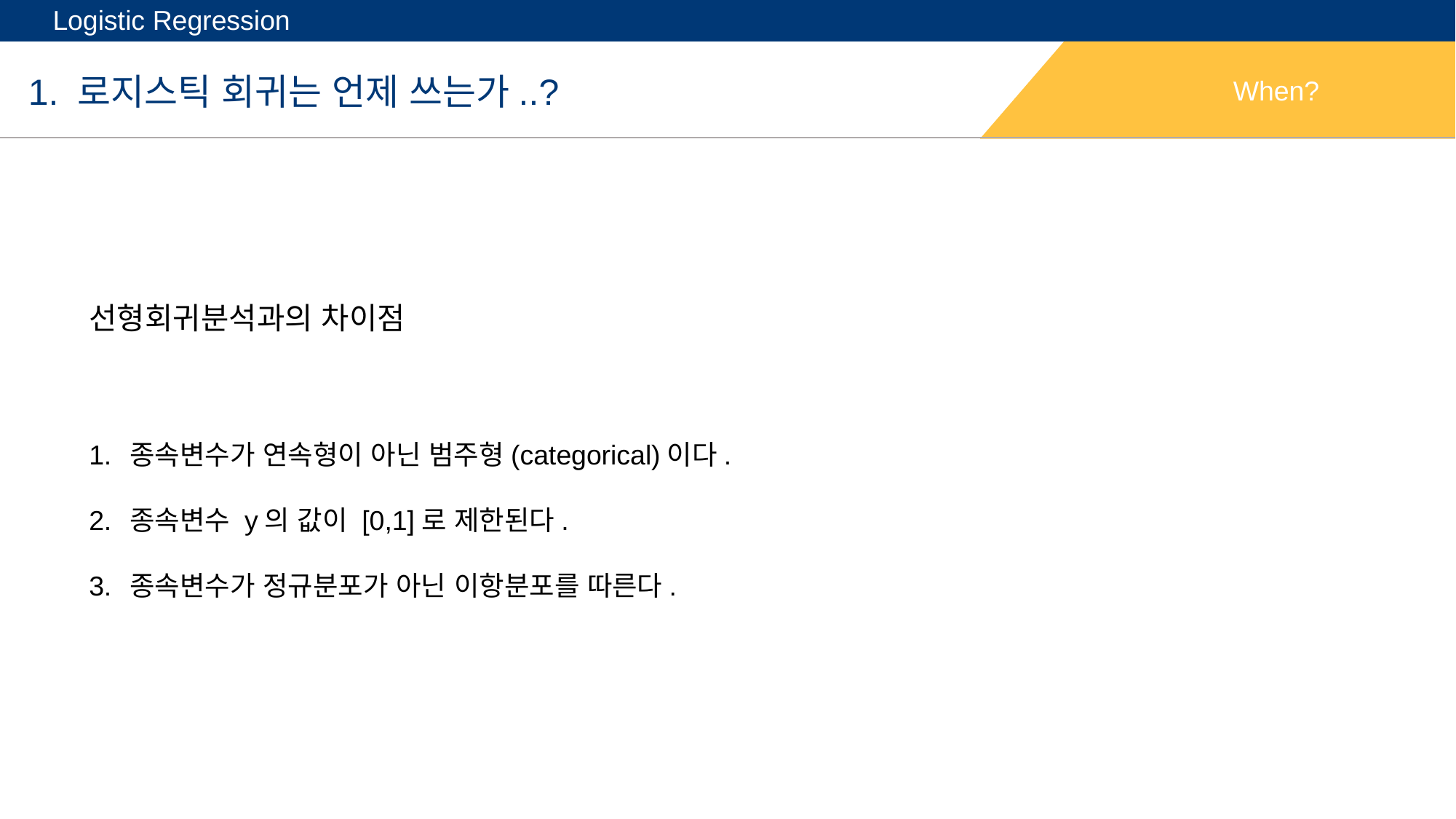

Logistic Regression

When?
1. 로지스틱 회귀는 언제 쓰는가..?
선형회귀분석과의 차이점

종속변수가 연속형이 아닌 범주형(categorical)이다.

종속변수 y의 값이 [0,1]로 제한된다.

종속변수가 정규분포가 아닌 이항분포를 따른다.